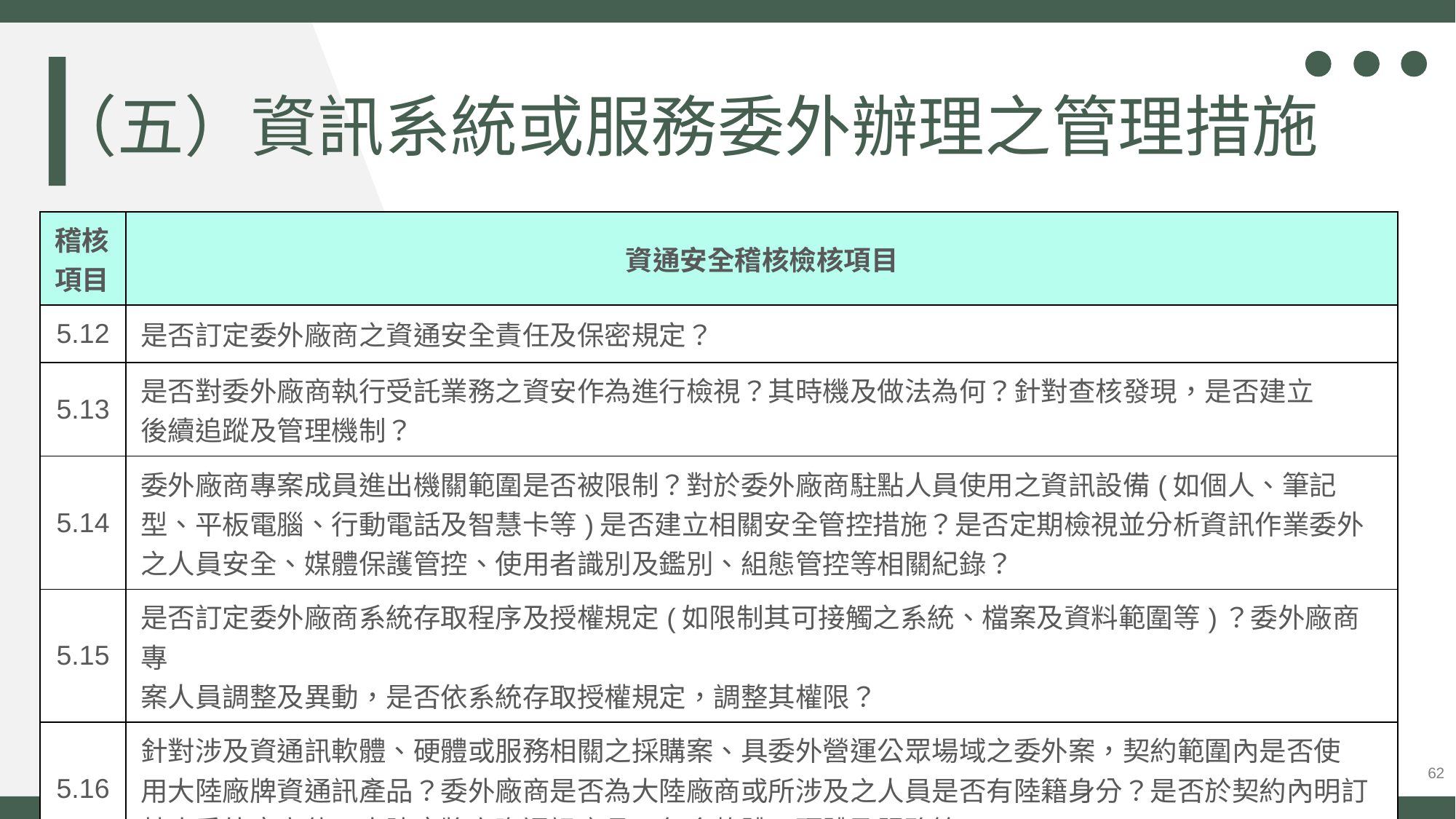

（五）資訊系統或服務委外辦理之管理措施
| 稽核項目 | 資通安全稽核檢核項目 |
| --- | --- |
| 5.12 | 是否訂定委外廠商之資通安全責任及保密規定？ |
| 5.13 | 是否對委外廠商執行受託業務之資安作為進行檢視？其時機及做法為何？針對查核發現，是否建立 後續追蹤及管理機制？ |
| 5.14 | 委外廠商專案成員進出機關範圍是否被限制？對於委外廠商駐點人員使用之資訊設備(如個人、筆記 型、平板電腦、行動電話及智慧卡等)是否建立相關安全管控措施？是否定期檢視並分析資訊作業委外 之人員安全、媒體保護管控、使用者識別及鑑別、組態管控等相關紀錄？ |
| 5.15 | 是否訂定委外廠商系統存取程序及授權規定(如限制其可接觸之系統、檔案及資料範圍等)？委外廠商專 案人員調整及異動，是否依系統存取授權規定，調整其權限？ |
| 5.16 | 針對涉及資通訊軟體、硬體或服務相關之採購案、具委外營運公眾場域之委外案，契約範圍內是否使 用大陸廠牌資通訊產品？委外廠商是否為大陸廠商或所涉及之人員是否有陸籍身分？是否於契約內明訂 禁止委外廠商使用大陸廠牌之資通訊產品，包含軟體、硬體及服務等？ |
62